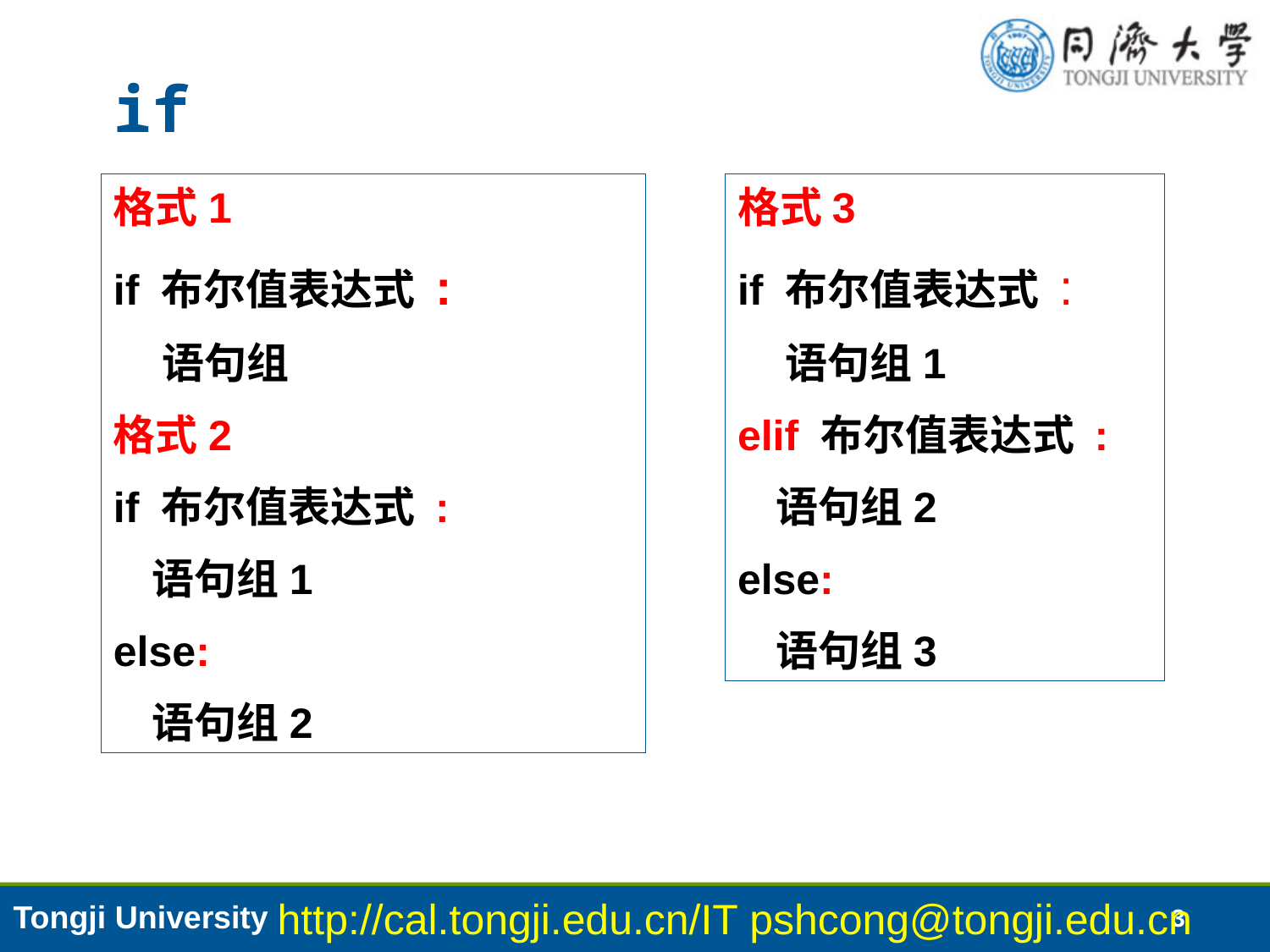

# if
格式1
if 布尔值表达式 :
    语句组
格式2
if 布尔值表达式 :
   语句组1
else:
   语句组2
格式3
if 布尔值表达式 :
    语句组1
elif 布尔值表达式 :
   语句组2
else:
   语句组3